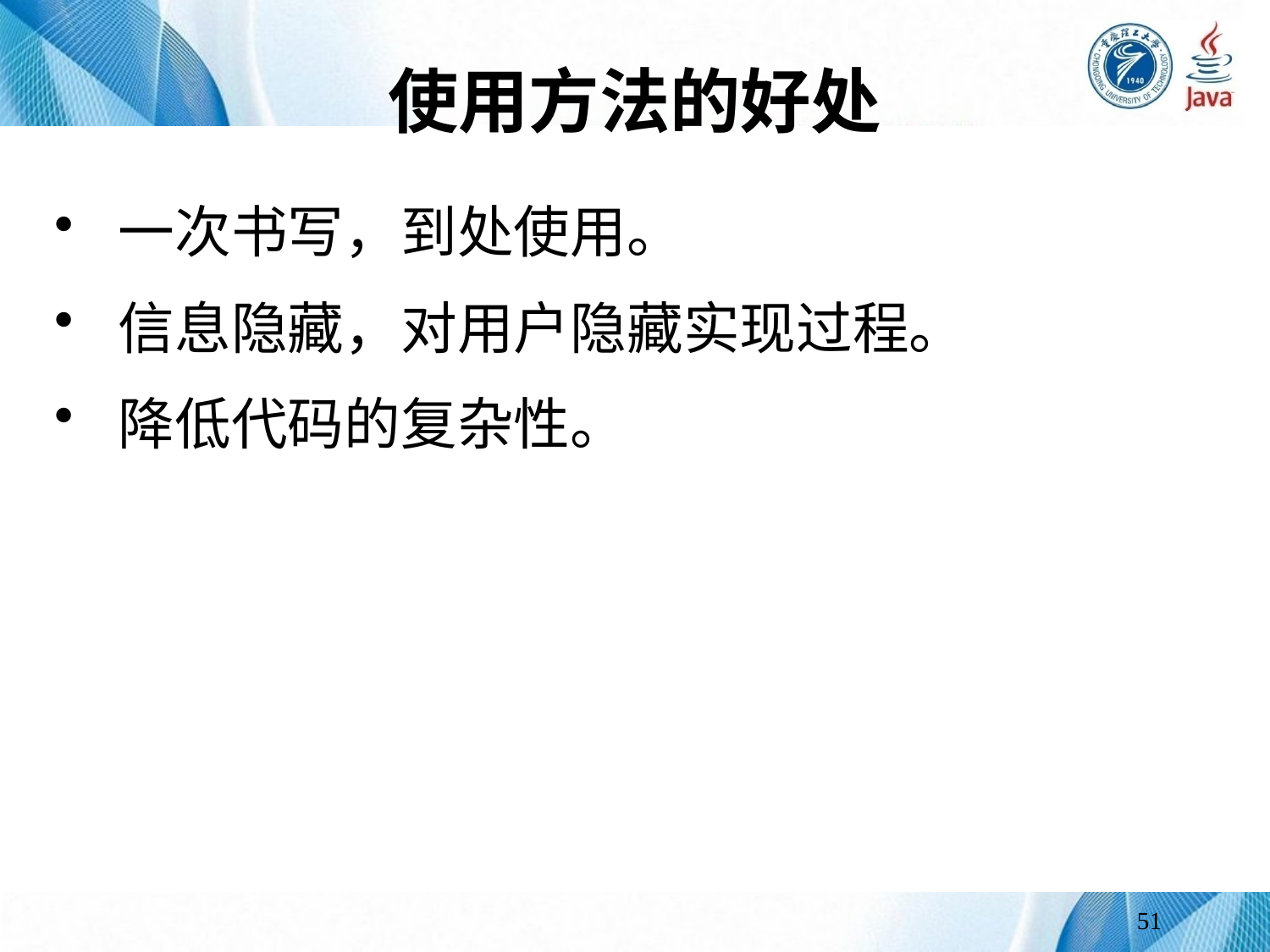

# 使用方法的好处
一次书写，到处使用。
信息隐藏，对用户隐藏实现过程。
降低代码的复杂性。
51